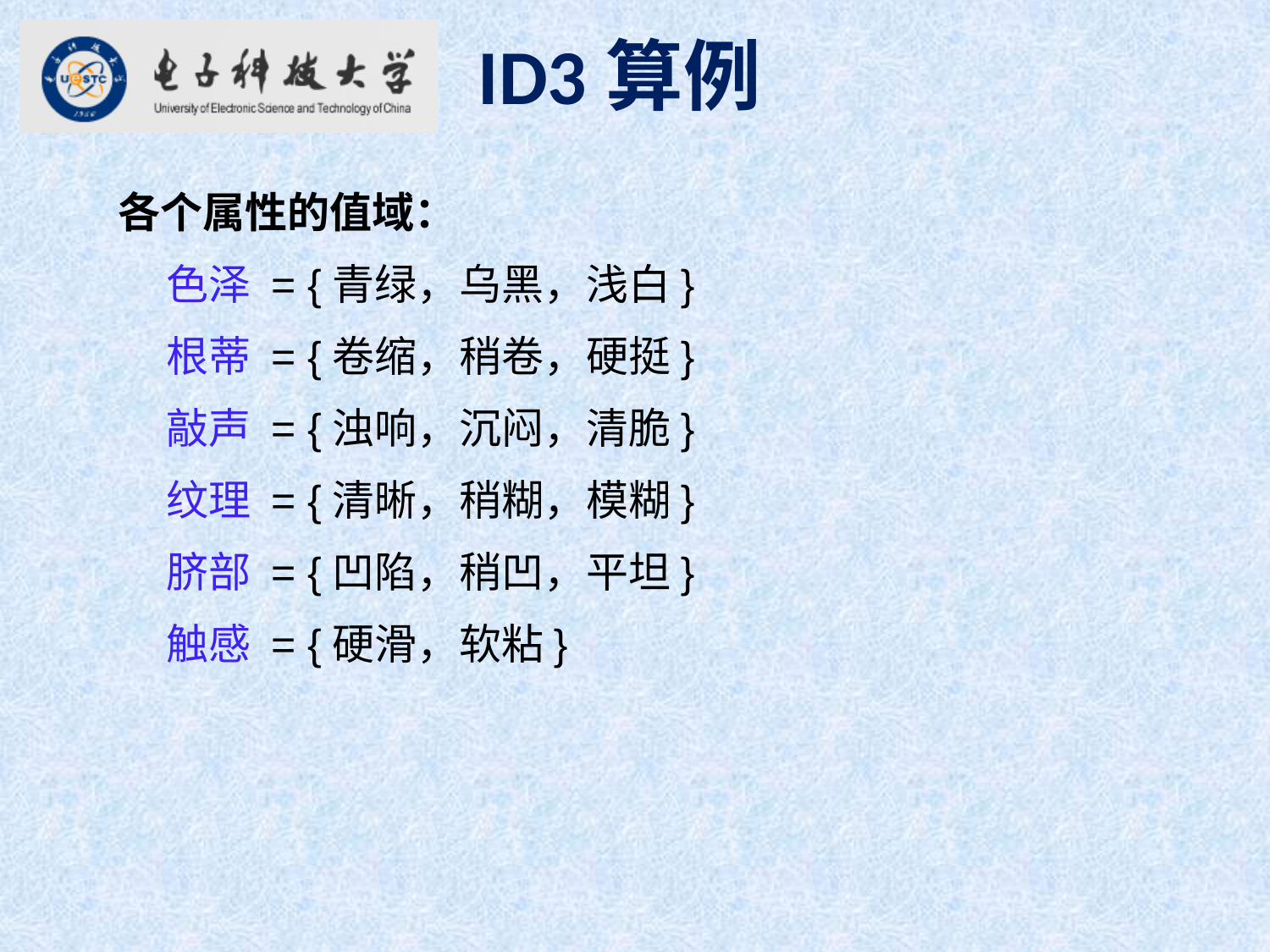

ID3算例
各个属性的值域：
    色泽 = {青绿，乌黑，浅白}
    根蒂 = {卷缩，稍卷，硬挺}
    敲声 = {浊响，沉闷，清脆}
    纹理 = {清晰，稍糊，模糊}
    脐部 = {凹陷，稍凹，平坦}
    触感 = {硬滑，软粘}